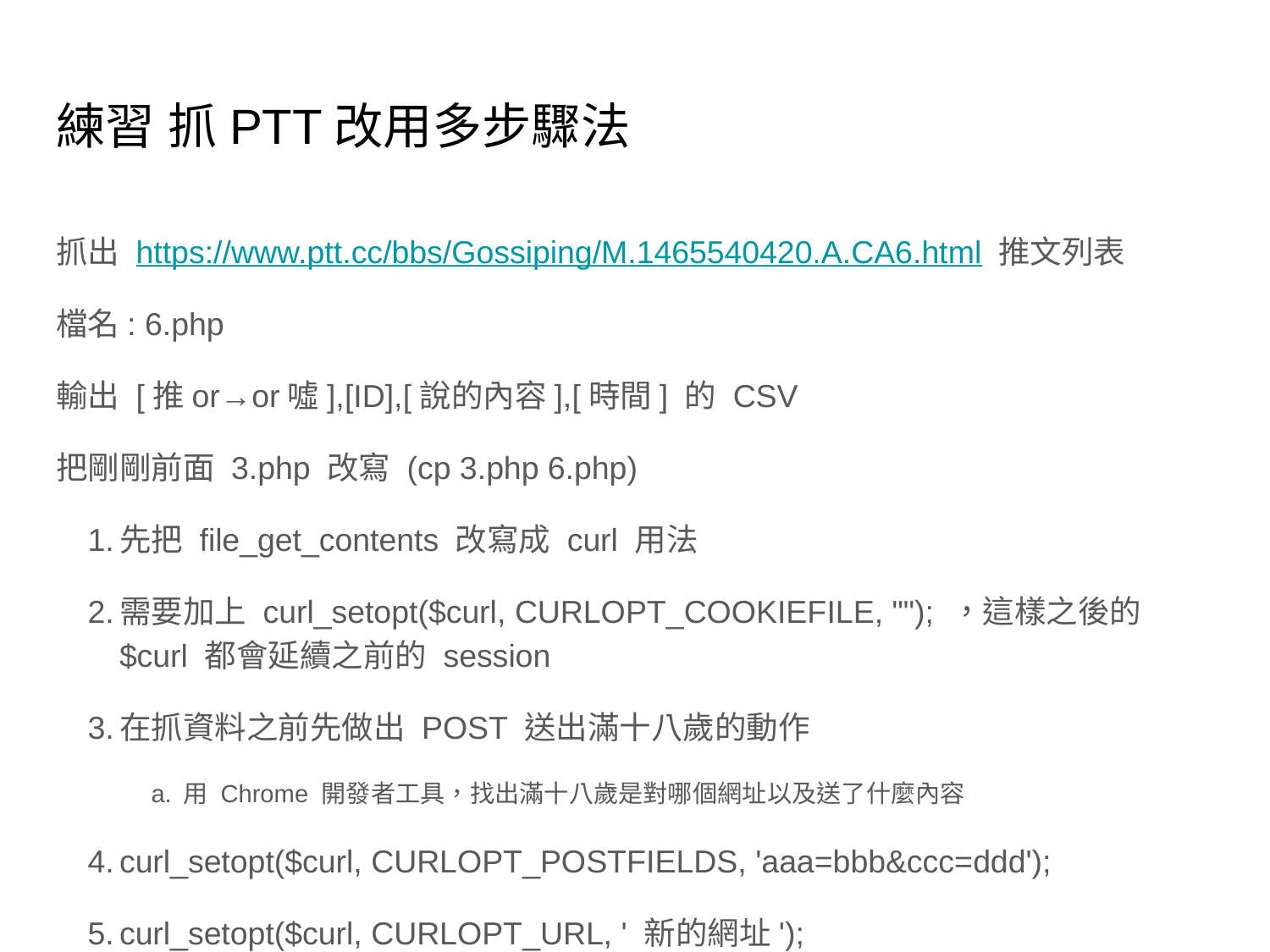

# 練習 抓PTT改用多步驟法
抓出 https://www.ptt.cc/bbs/Gossiping/M.1465540420.A.CA6.html 推文列表
檔名: 6.php
輸出 [推or→or噓],[ID],[說的內容],[時間] 的 CSV
把剛剛前面 3.php 改寫 (cp 3.php 6.php)
先把 file_get_contents 改寫成 curl 用法
需要加上 curl_setopt($curl, CURLOPT_COOKIEFILE, ""); ，這樣之後的 $curl 都會延續之前的 session
在抓資料之前先做出 POST 送出滿十八歲的動作
用 Chrome 開發者工具，找出滿十八歲是對哪個網址以及送了什麼內容
curl_setopt($curl, CURLOPT_POSTFIELDS, 'aaa=bbb&ccc=ddd');
curl_setopt($curl, CURLOPT_URL, ' 新的網址');
沿用 $curl 物件，來抓資料看看